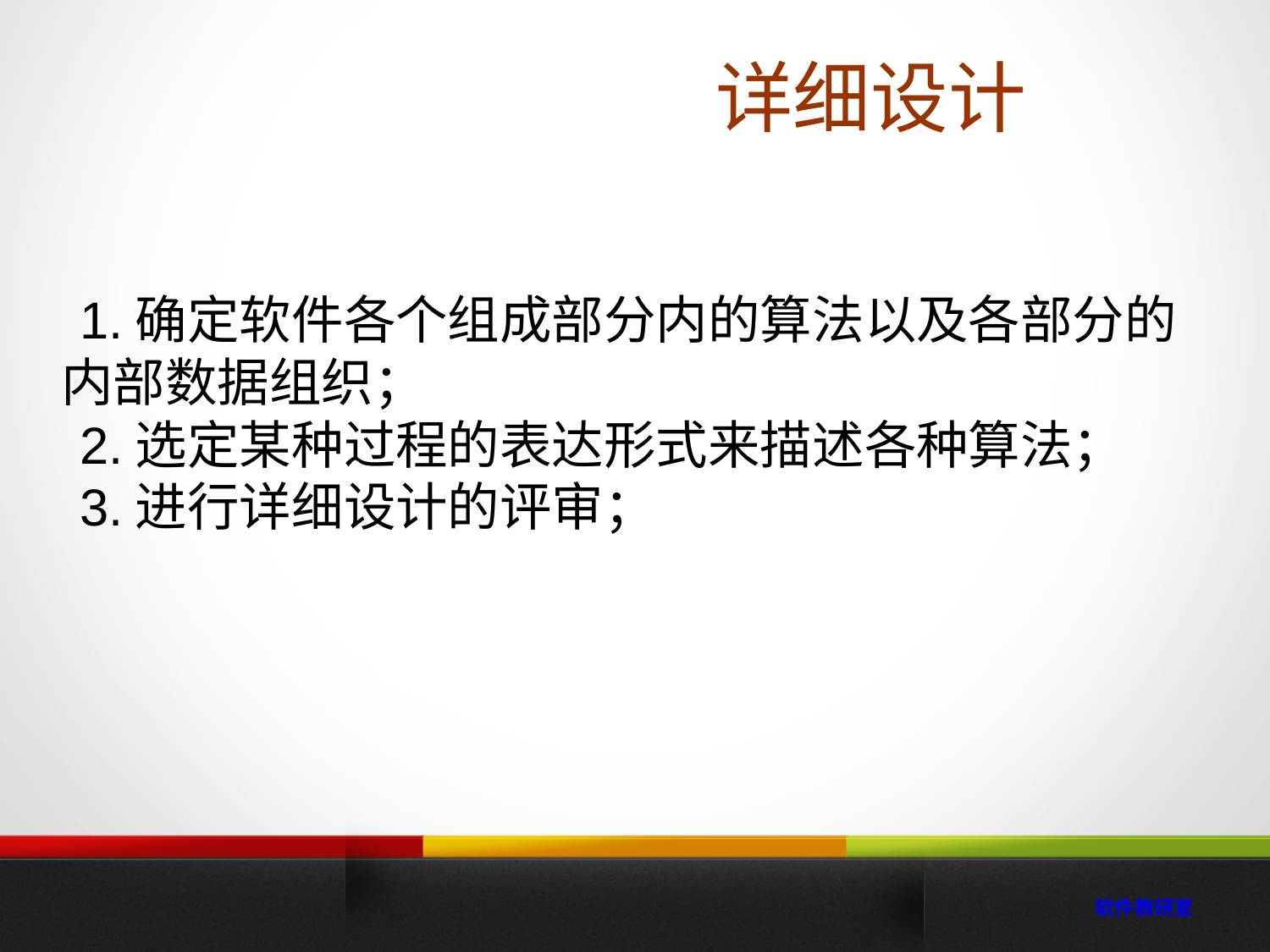

# 详细设计
1.确定软件各个组成部分内的算法以及各部分的内部数据组织；
2.选定某种过程的表达形式来描述各种算法；
3.进行详细设计的评审；
                                     软件教研室